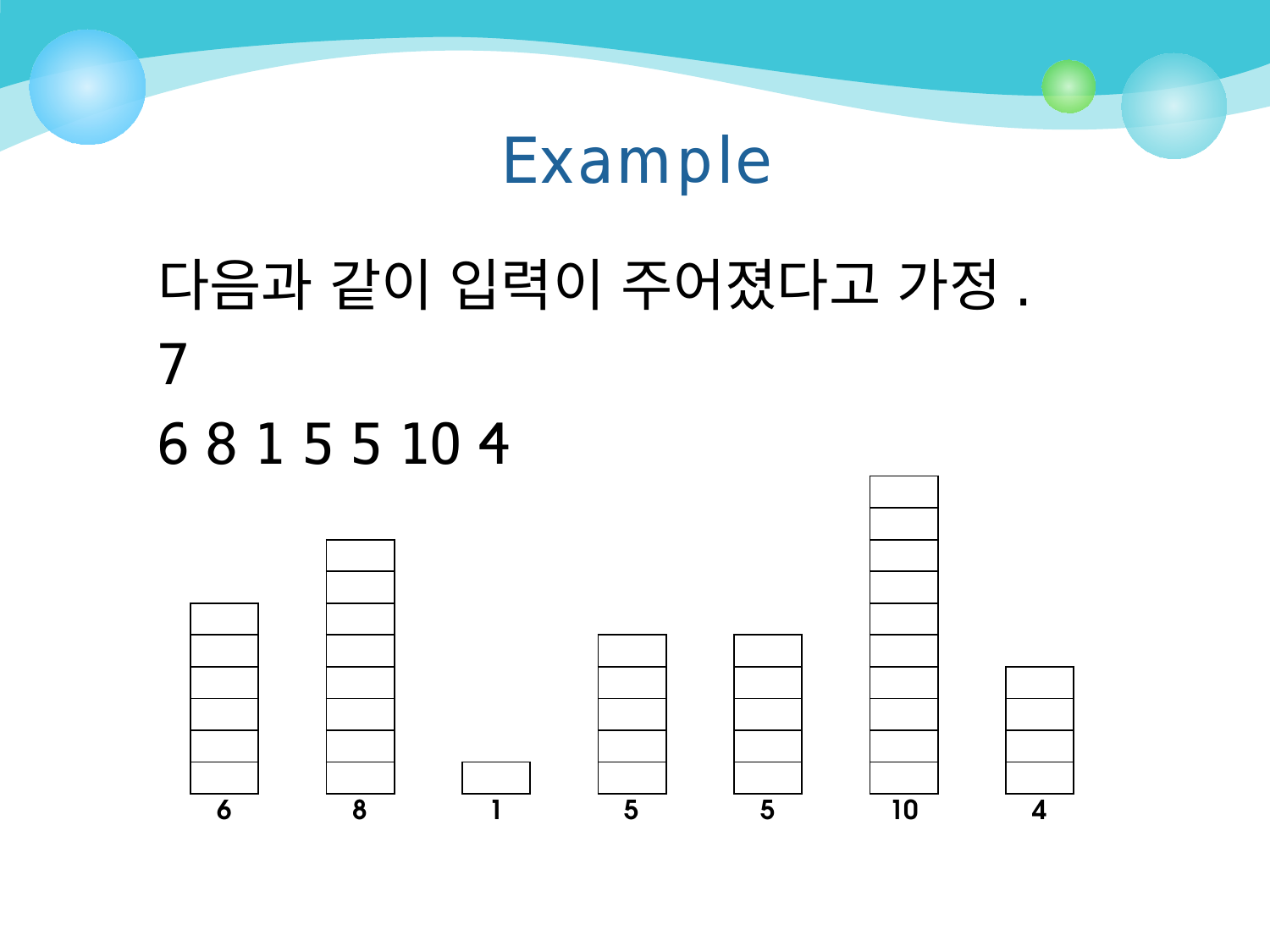

# Example
다음과 같이 입력이 주어졌다고 가정.
7
6 8 1 5 5 10 4

|  |  |  |  |  |  |  |  |  |  |  |  |  |
| --- | --- | --- | --- | --- | --- | --- | --- | --- | --- | --- | --- | --- |
|  |  |  |  |  |  |  |  |  |  |  |  |  |
|  |  |  |  |  |  |  |  |  |  |  |  |  |
|  |  |  |  |  |  |  |  |  |  |  |  |  |
|  |  |  |  |  |  |  |  |  |  |  |  |  |
|  |  |  |  |  |  |  |  |  |  |  |  |  |
|  |  |  |  |  |  |  |  |  |  |  |  |  |
|  |  |  |  |  |  |  |  |  |  |  |  |  |
|  |  |  |  |  |  |  |  |  |  |  |  |  |
|  |  |  |  |  |  |  |  |  |  |  |  |  |
| 6 |  | 8 |  | 1 |  | 5 |  | 5 |  | 10 |  | 4 |